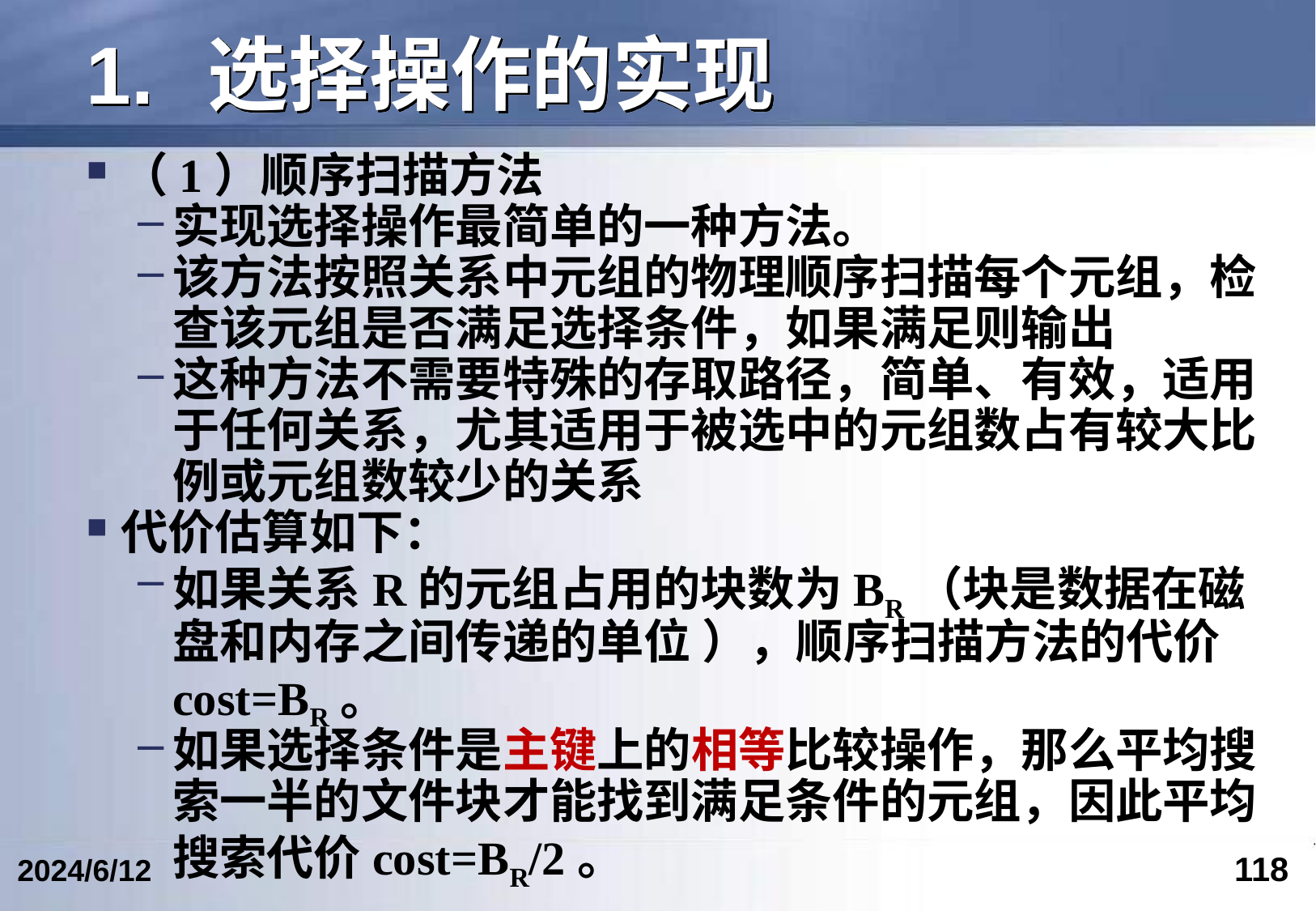

# 1.	选择操作的实现
（1）顺序扫描方法
实现选择操作最简单的一种方法。
该方法按照关系中元组的物理顺序扫描每个元组，检查该元组是否满足选择条件，如果满足则输出
这种方法不需要特殊的存取路径，简单、有效，适用于任何关系，尤其适用于被选中的元组数占有较大比例或元组数较少的关系
代价估算如下：
如果关系R的元组占用的块数为BR（块是数据在磁盘和内存之间传递的单位 ），顺序扫描方法的代价cost=BR。
如果选择条件是主键上的相等比较操作，那么平均搜索一半的文件块才能找到满足条件的元组，因此平均搜索代价cost=BR/2。
118
2024/6/12